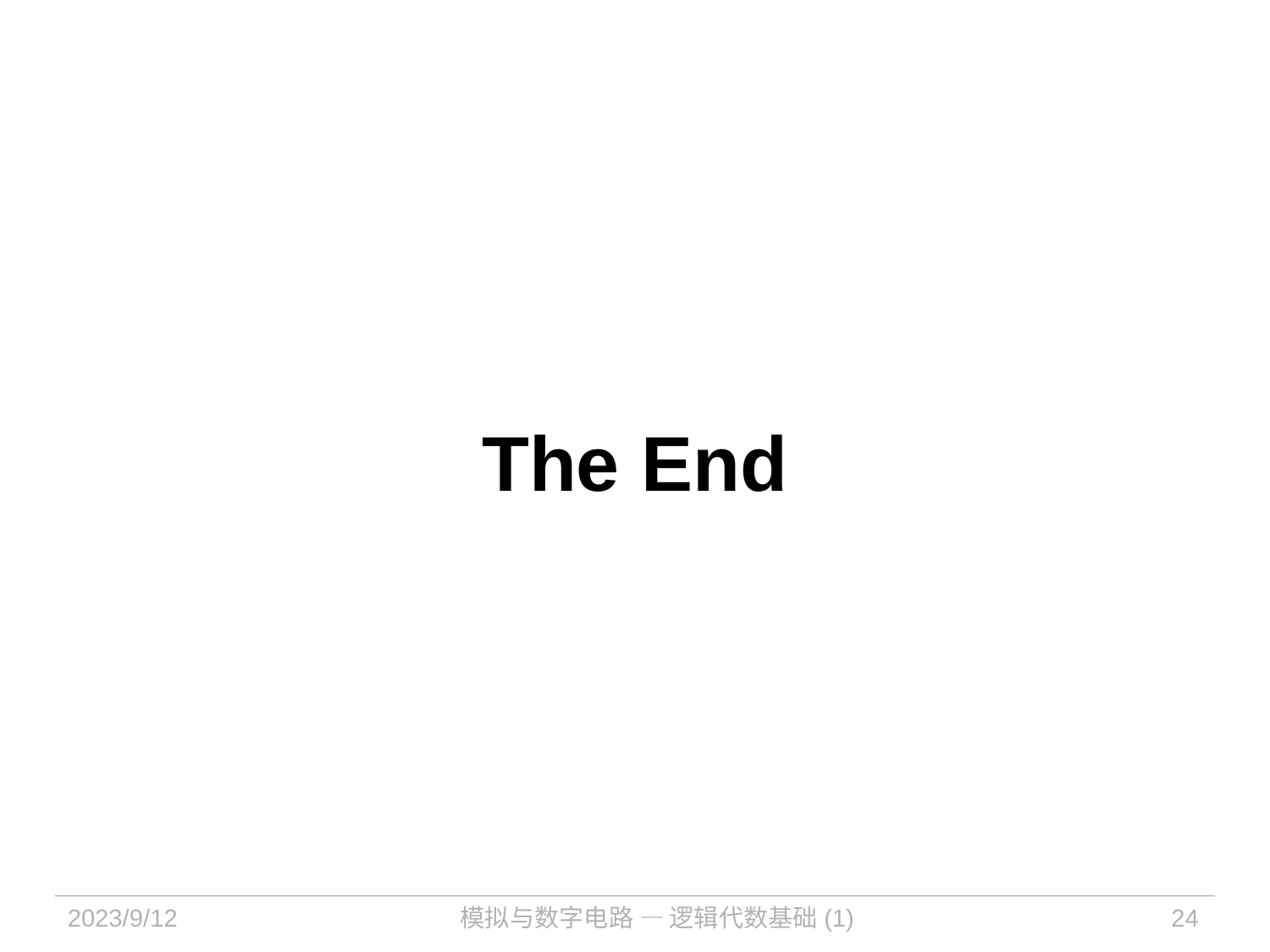

# The End
2023/9/12
模拟与数字电路 — 逻辑代数基础(1)
24